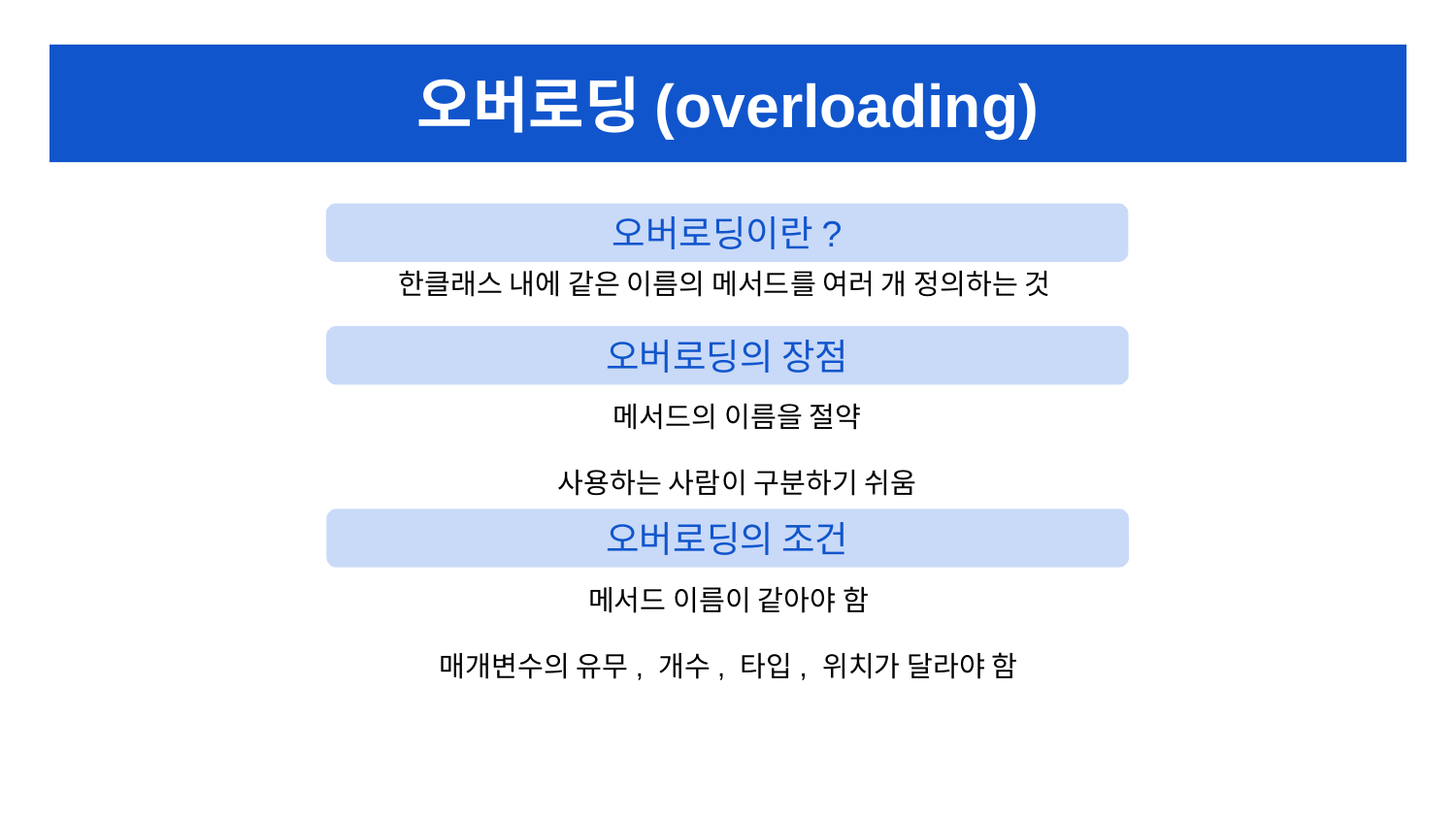

오버로딩(overloading)
#
오버로딩이란?
한클래스 내에 같은 이름의 메서드를 여러 개 정의하는 것
오버로딩의 장점
메서드의 이름을 절약
사용하는 사람이 구분하기 쉬움
오버로딩의 조건
메서드 이름이 같아야 함
매개변수의 유무, 개수, 타입, 위치가 달라야 함